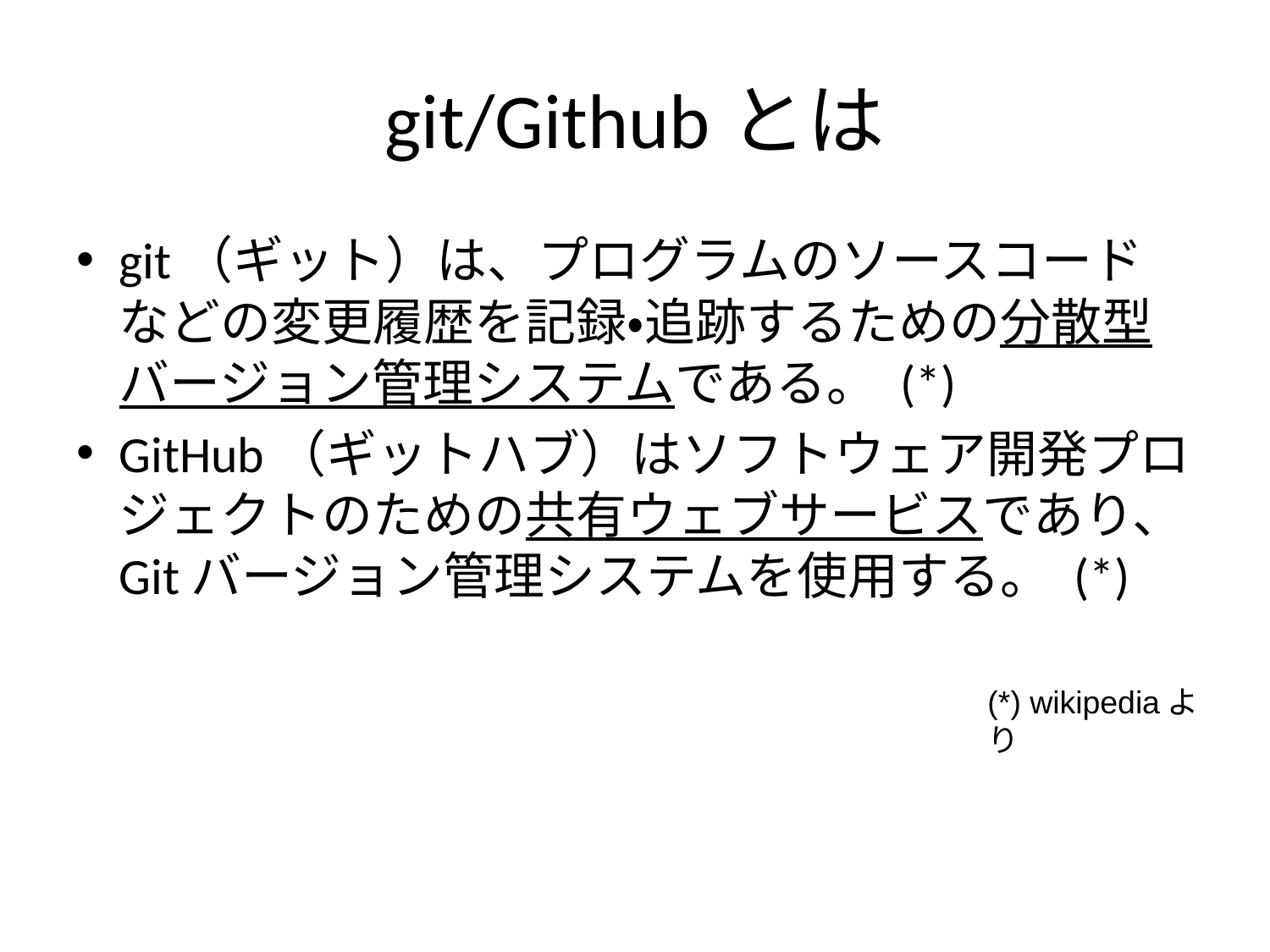

# git/Githubとは
git（ギット）は、プログラムのソースコードなどの変更履歴を記録・追跡するための分散型バージョン管理システムである。 (*)
GitHub（ギットハブ）はソフトウェア開発プロジェクトのための共有ウェブサービスであり、Gitバージョン管理システムを使用する。 (*)
(*) wikipediaより